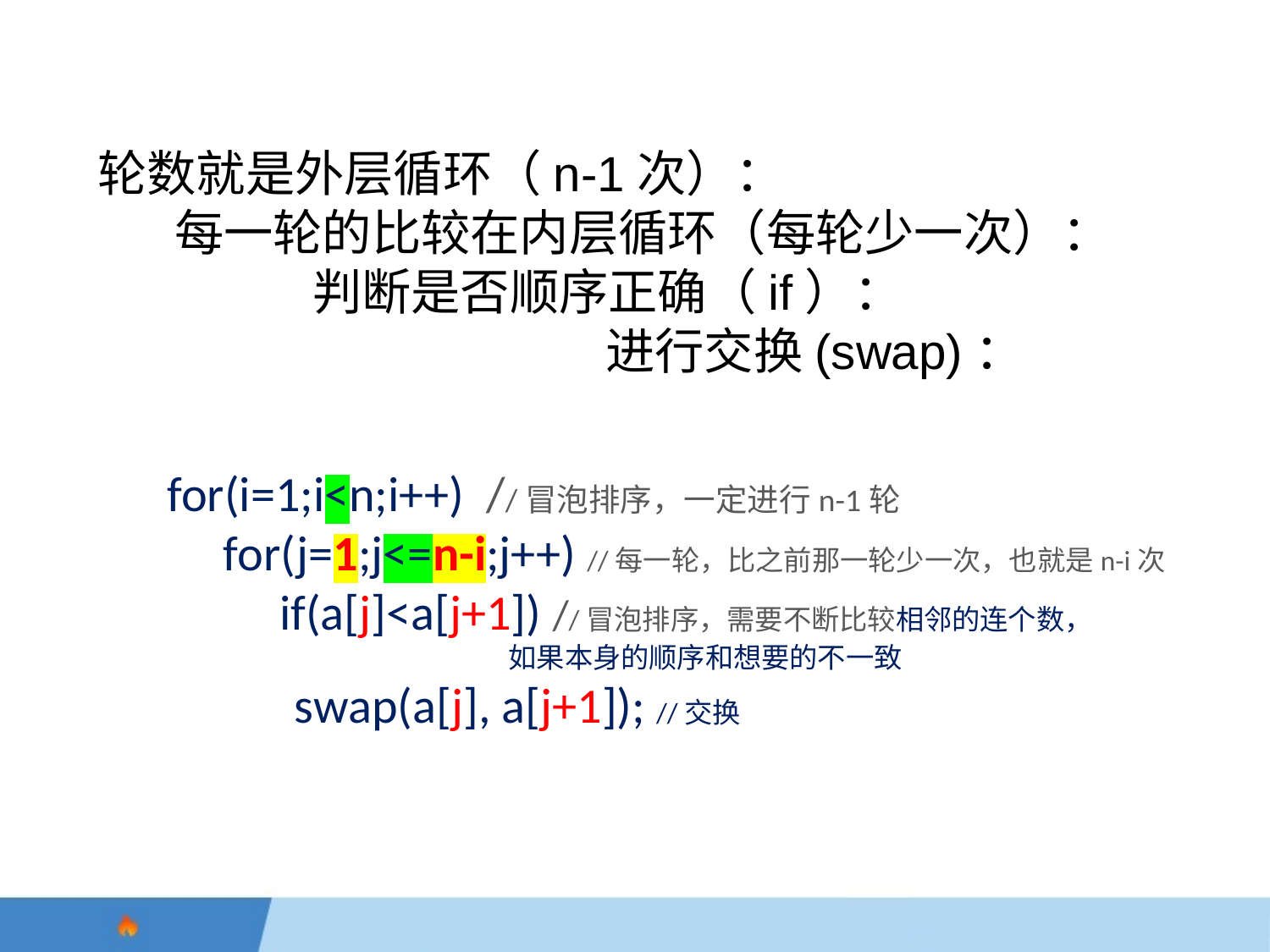

# 轮数就是外层循环（n-1次）： 每一轮的比较在内层循环（每轮少一次）： 判断是否顺序正确（if）： 进行交换(swap)：
for(i=1;i<n;i++)  //冒泡排序，一定进行n-1轮
     for(j=1;j<=n-i;j++) //每一轮，比之前那一轮少一次，也就是n-i次
          if(a[j]<a[j+1]) //冒泡排序，需要不断比较相邻的连个数，
                                                      如果本身的顺序和想要的不一致
	swap(a[j], a[j+1]); //交换